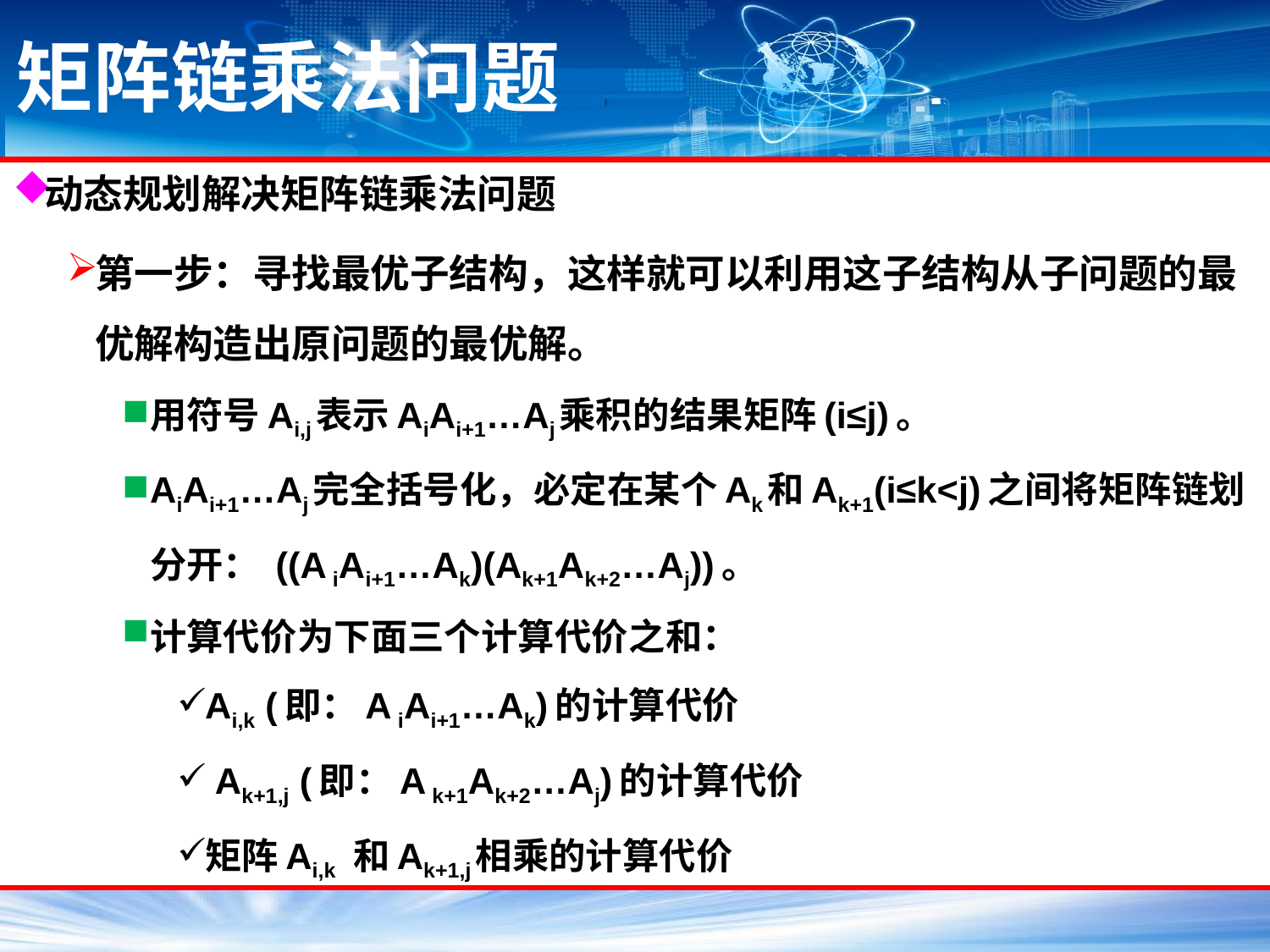

# 矩阵链乘法问题
动态规划解决矩阵链乘法问题
第一步：寻找最优子结构，这样就可以利用这子结构从子问题的最优解构造出原问题的最优解。
用符号Ai,j表示AiAi+1…Aj乘积的结果矩阵(i≤j)。
AiAi+1…Aj完全括号化，必定在某个Ak和Ak+1(i≤k<j)之间将矩阵链划分开： ((A iAi+1…Ak)(Ak+1Ak+2…Aj))。
计算代价为下面三个计算代价之和：
Ai,k (即：A iAi+1…Ak)的计算代价
 Ak+1,j (即：A k+1Ak+2…Aj)的计算代价
矩阵Ai,k 和Ak+1,j相乘的计算代价